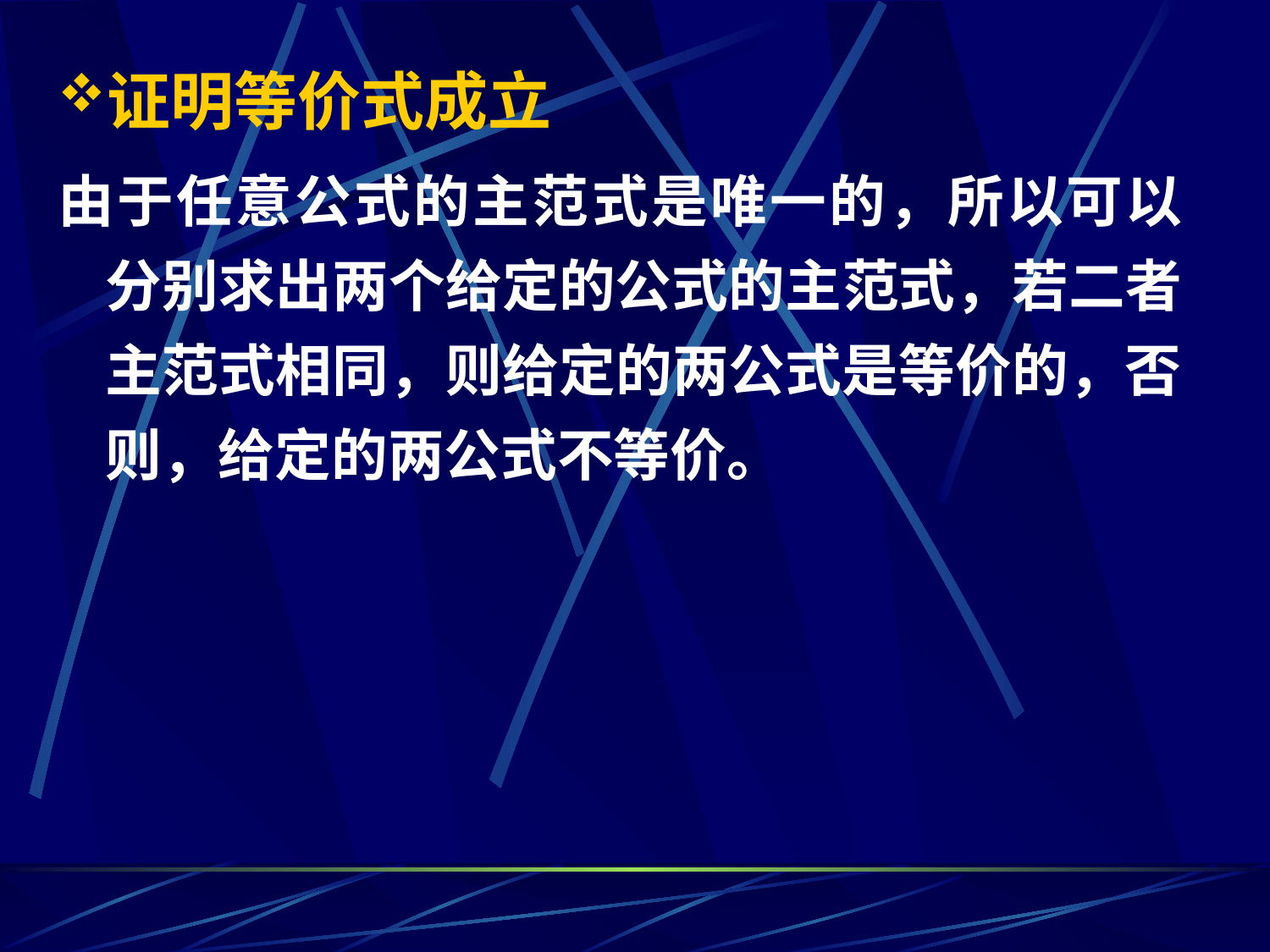

证明等价式成立
由于任意公式的主范式是唯一的，所以可以分别求出两个给定的公式的主范式，若二者主范式相同，则给定的两公式是等价的，否则，给定的两公式不等价。

140